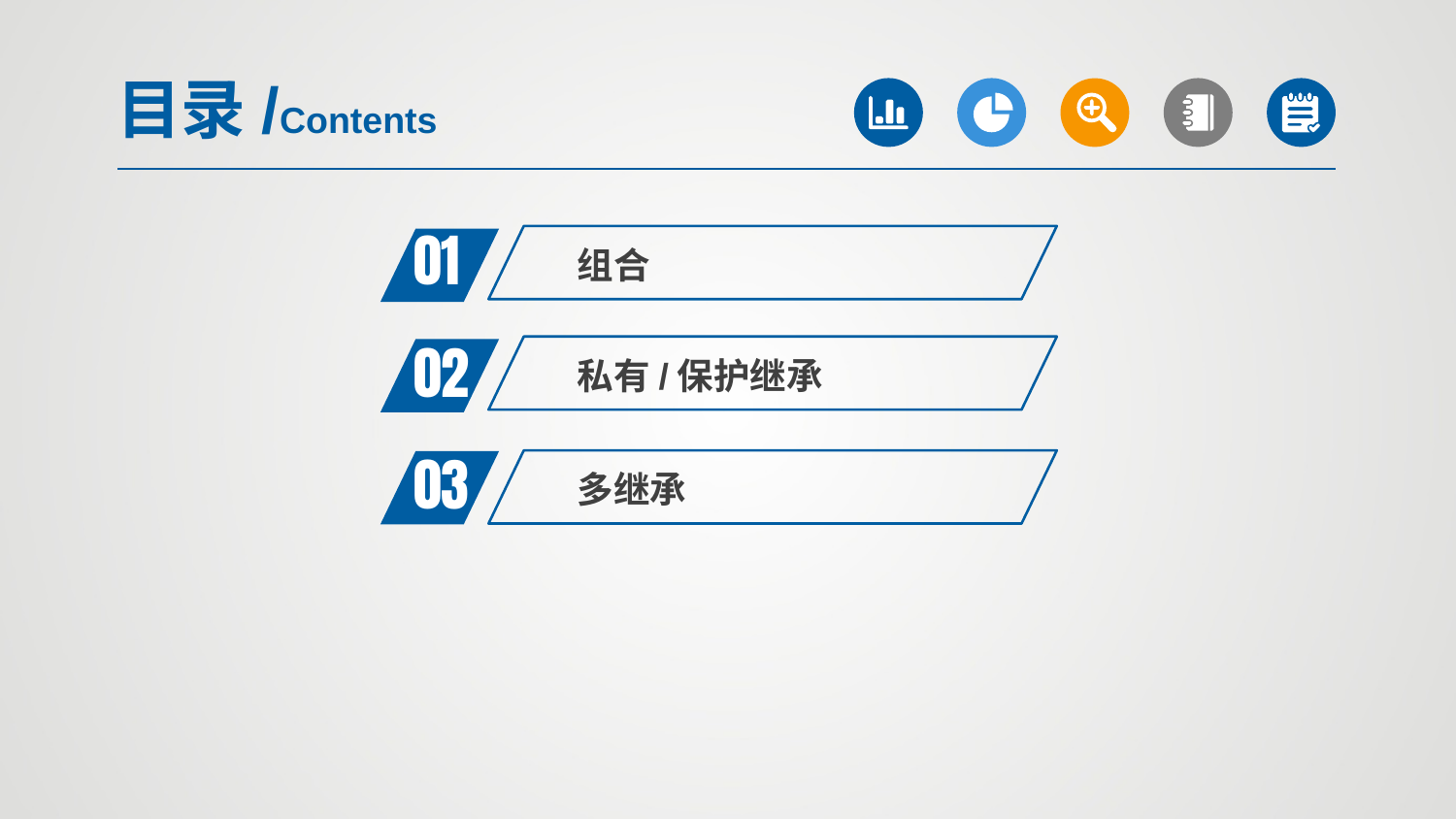

目录/Contents

01

组合
02

私有/保护继承
03

多继承